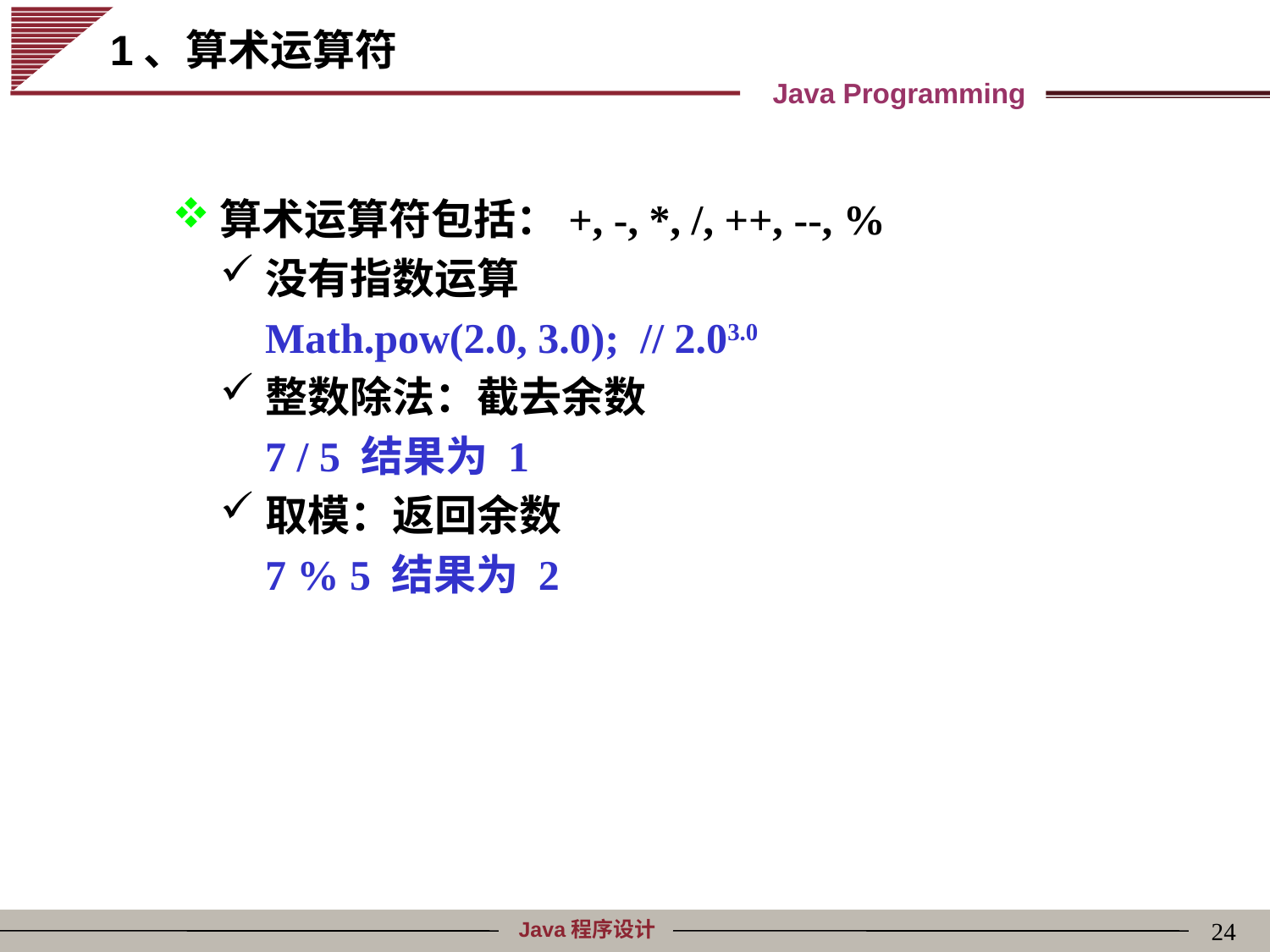

# 1、算术运算符
算术运算符包括：+, -, *, /, ++, --, %
没有指数运算
	Math.pow(2.0, 3.0);  // 2.03.0
整数除法：截去余数
	7 / 5 结果为 1
取模：返回余数
	7 % 5 结果为 2